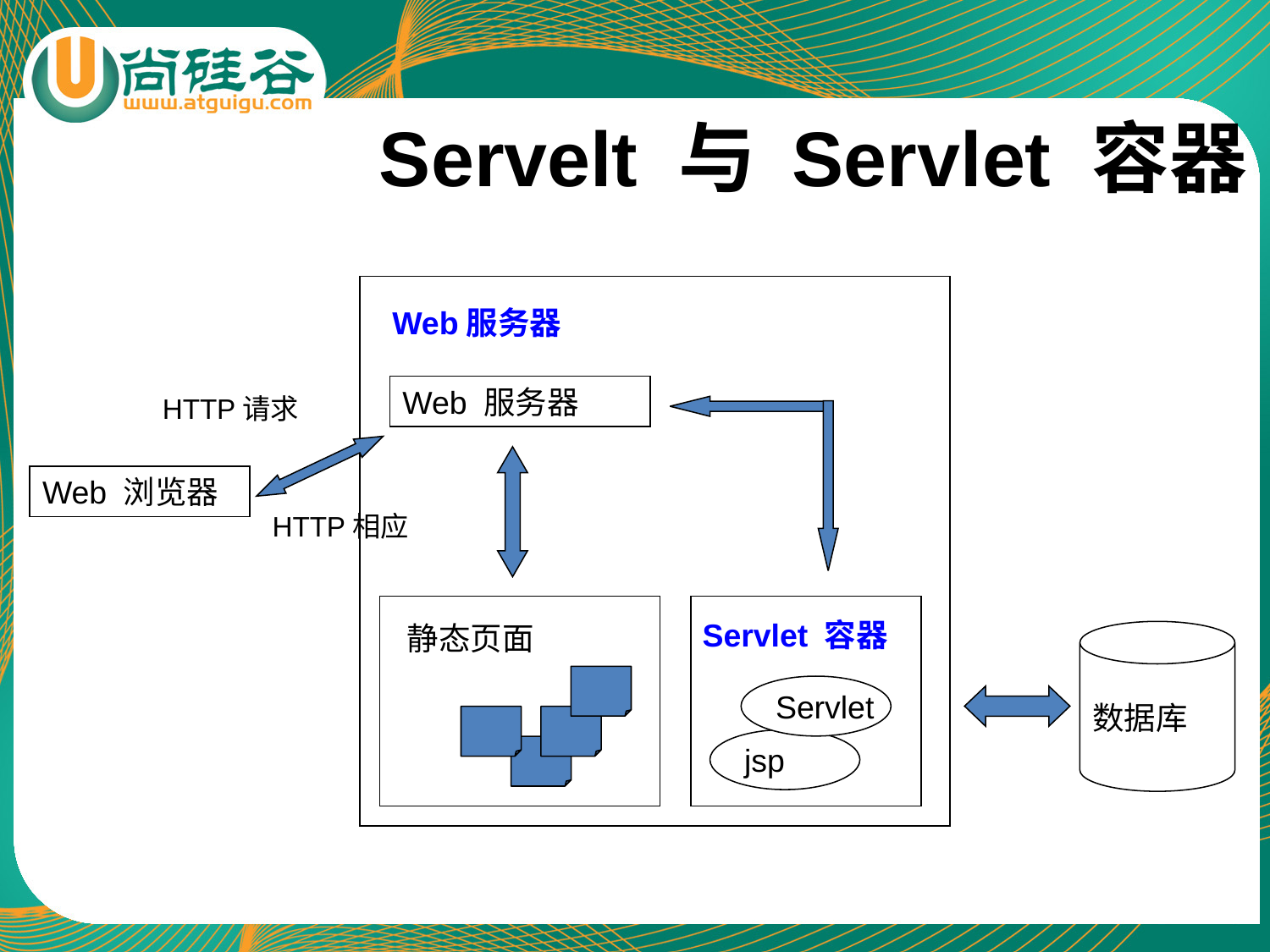

# Servelt 与 Servlet 容器

Web服务器
Web 服务器
HTTP请求

Web 浏览器
HTTP相应

Servlet 容器
静态页面
数据库

Servlet

jsp